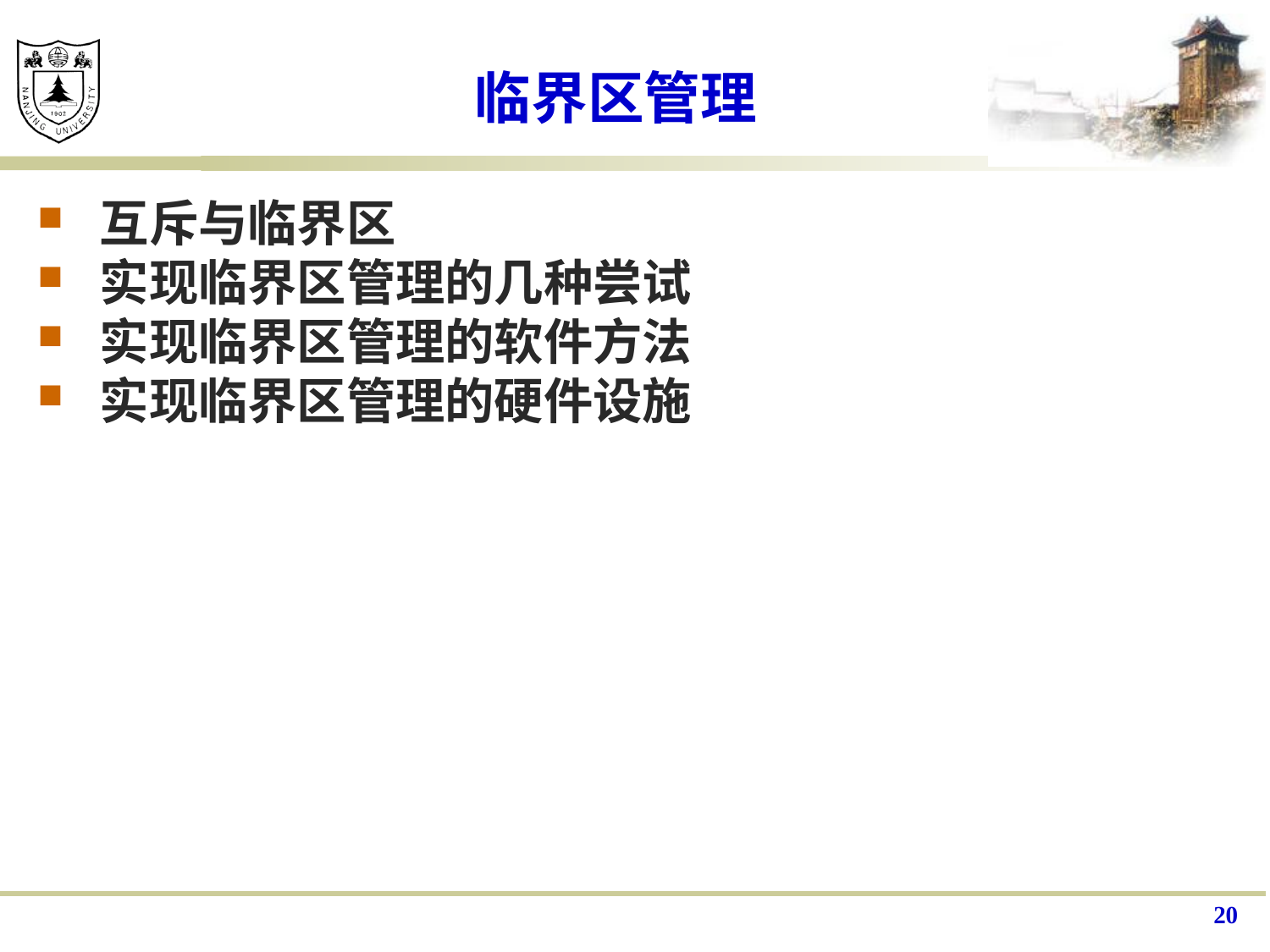

# 临界区管理
互斥与临界区
实现临界区管理的几种尝试
实现临界区管理的软件方法
实现临界区管理的硬件设施

20